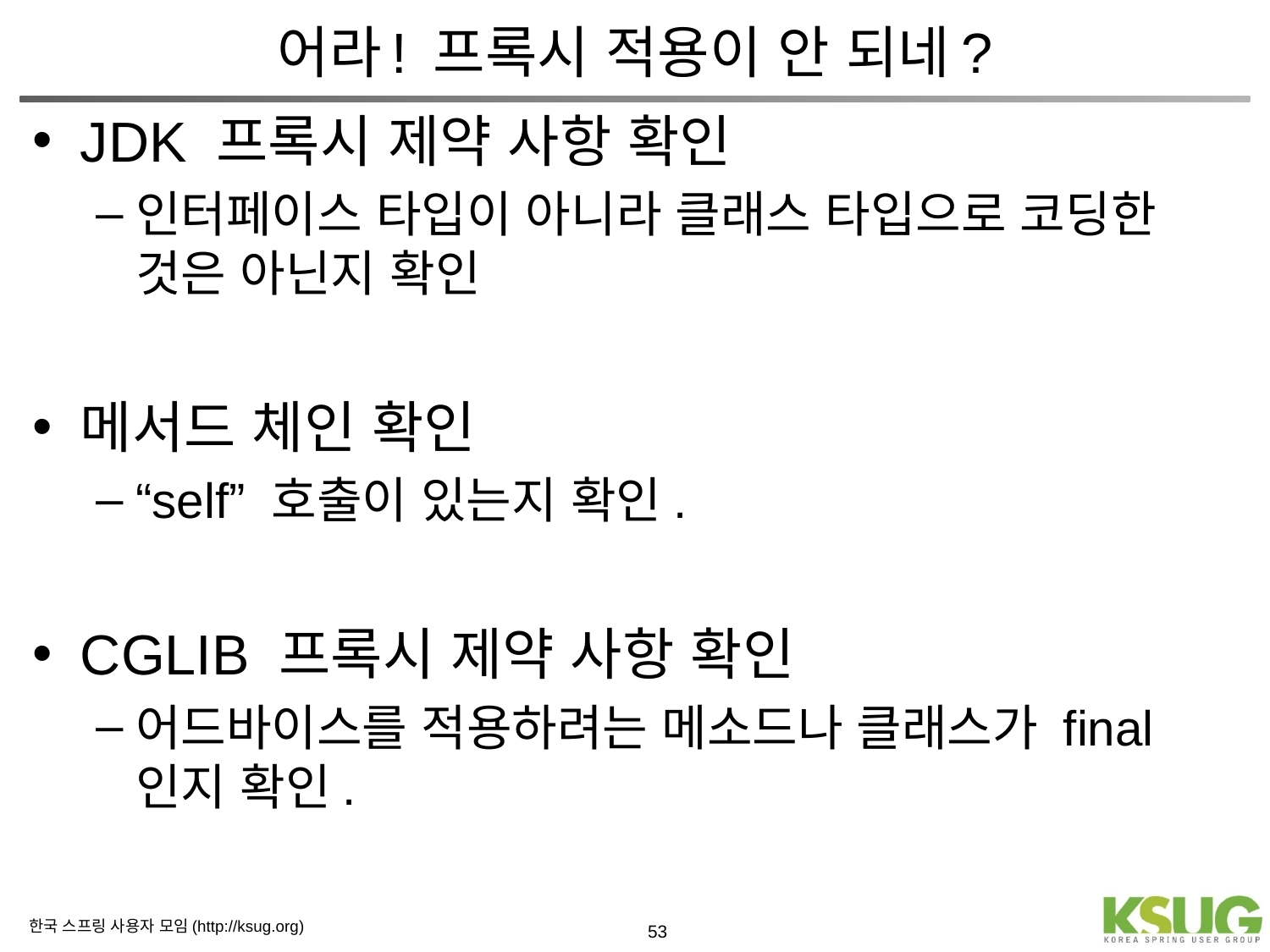

# 어라! 프록시 적용이 안 되네?
JDK 프록시 제약 사항 확인
인터페이스 타입이 아니라 클래스 타입으로 코딩한 것은 아닌지 확인

메서드 체인 확인
“self” 호출이 있는지 확인.

CGLIB 프록시 제약 사항 확인
어드바이스를 적용하려는 메소드나 클래스가 final인지 확인.